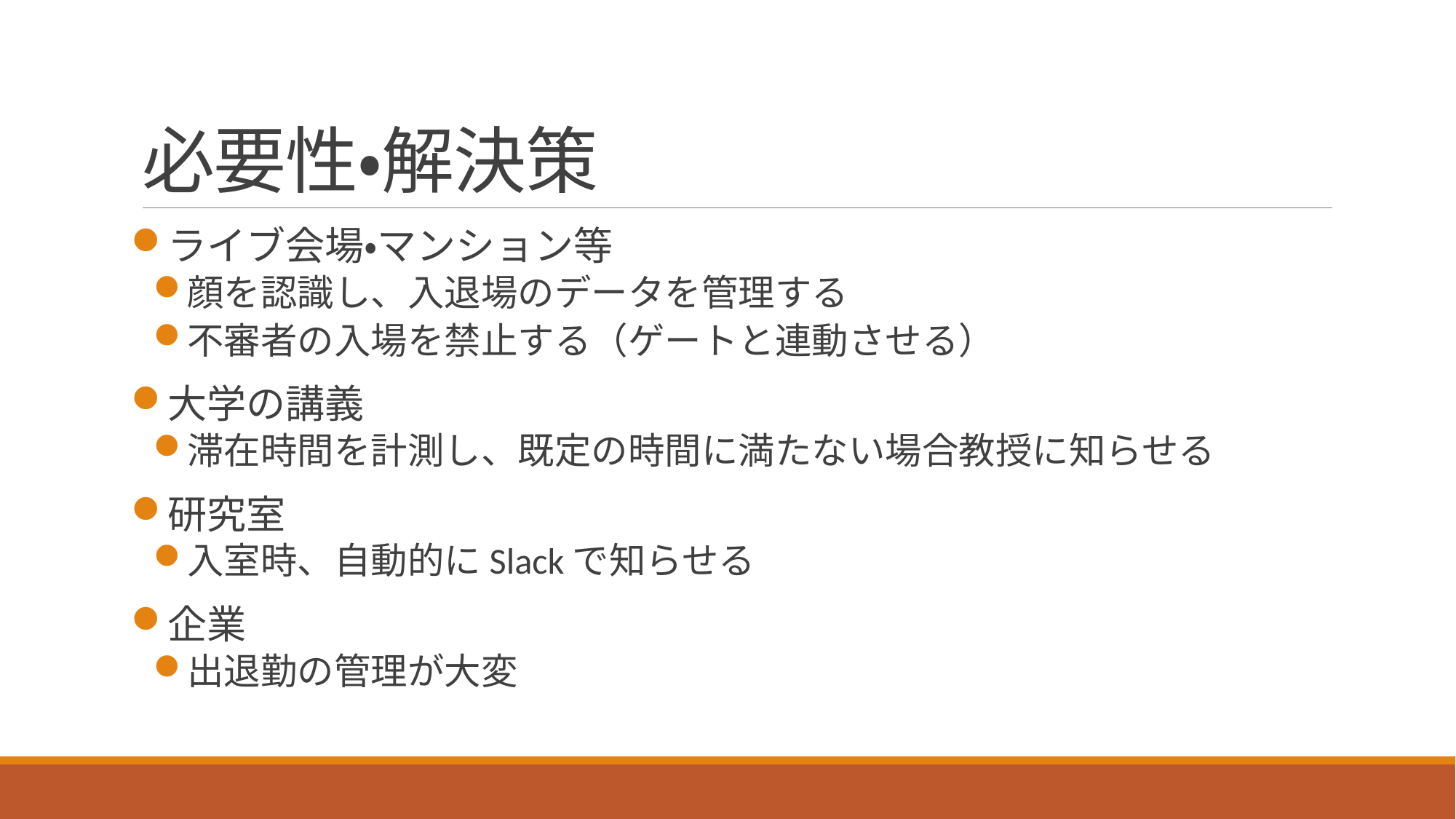

# 必要性・解決策
ライブ会場・マンション等
顔を認識し、入退場のデータを管理する
不審者の入場を禁止する（ゲートと連動させる）
大学の講義
滞在時間を計測し、既定の時間に満たない場合教授に知らせる
研究室
入室時、自動的にSlackで知らせる
企業
出退勤の管理が大変